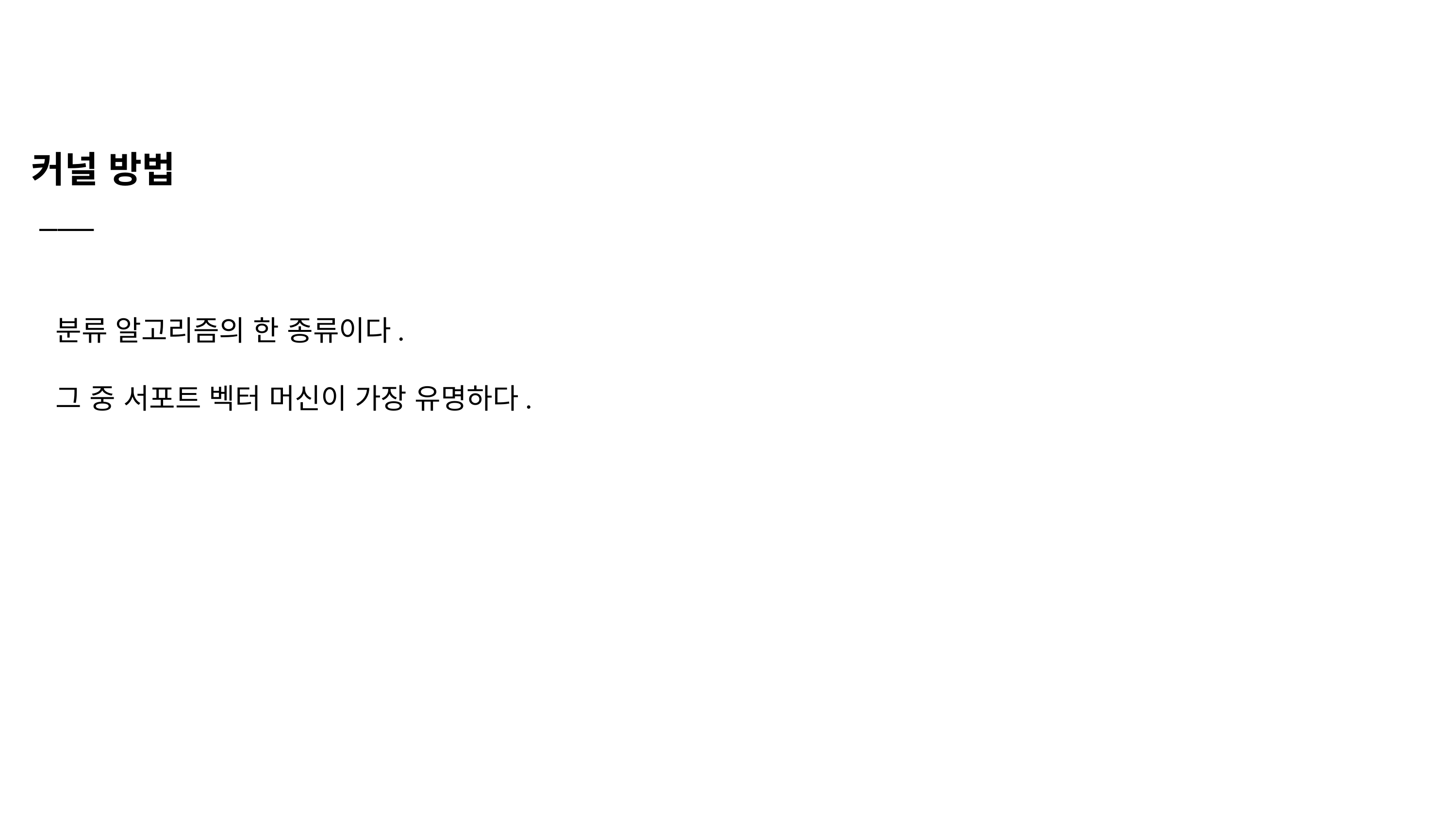

커널 방법
 ___
분류 알고리즘의 한 종류이다.

그 중 서포트 벡터 머신이 가장 유명하다.